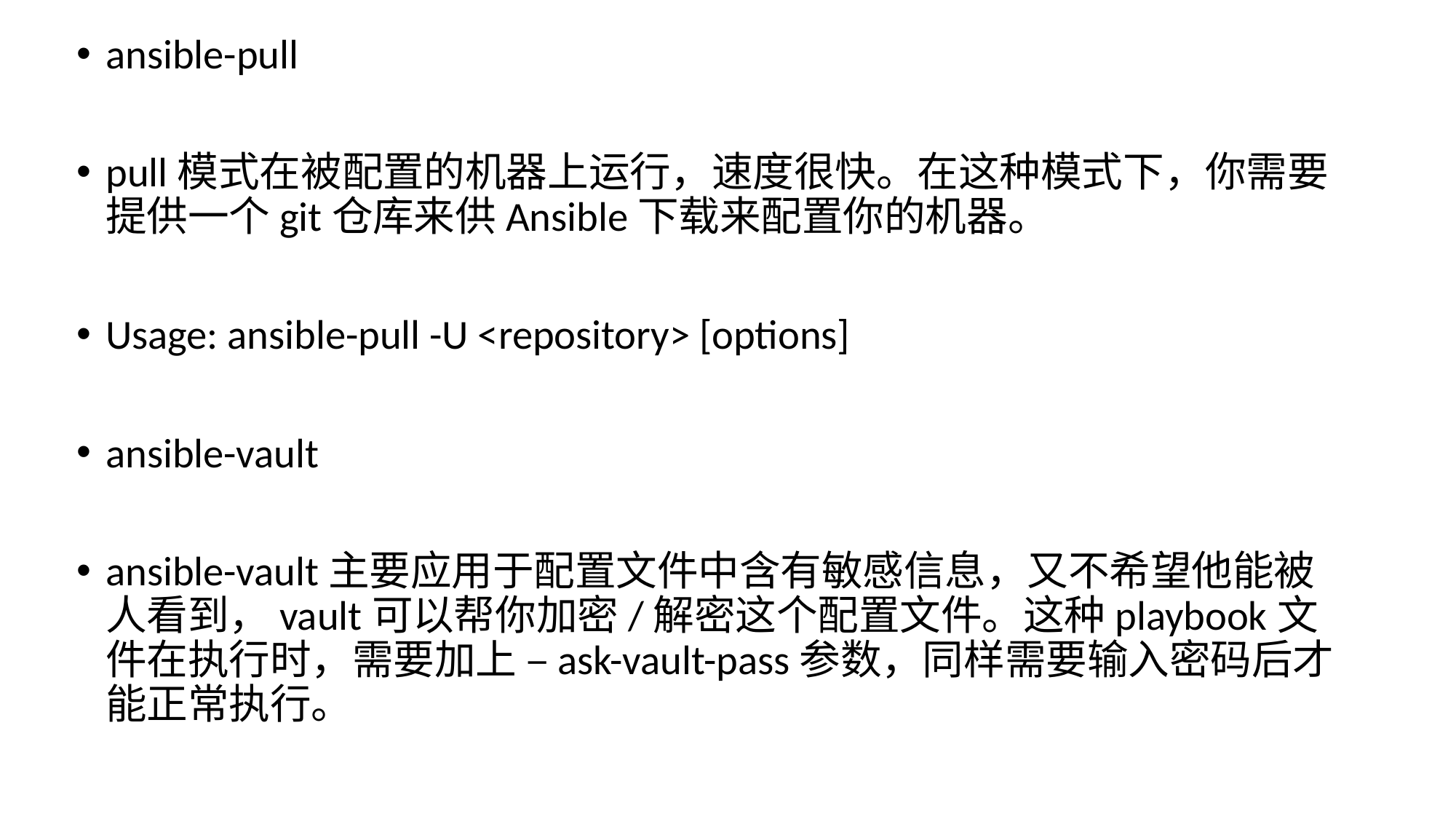

ansible-pull

pull模式在被配置的机器上运行，速度很快。在这种模式下，你需要提供一个git仓库来供Ansible下载来配置你的机器。

Usage: ansible-pull -U <repository> [options]

ansible-vault

ansible-vault主要应用于配置文件中含有敏感信息，又不希望他能被人看到，vault可以帮你加密/解密这个配置文件。这种playbook文件在执行时，需要加上 –ask-vault-pass参数，同样需要输入密码后才能正常执行。